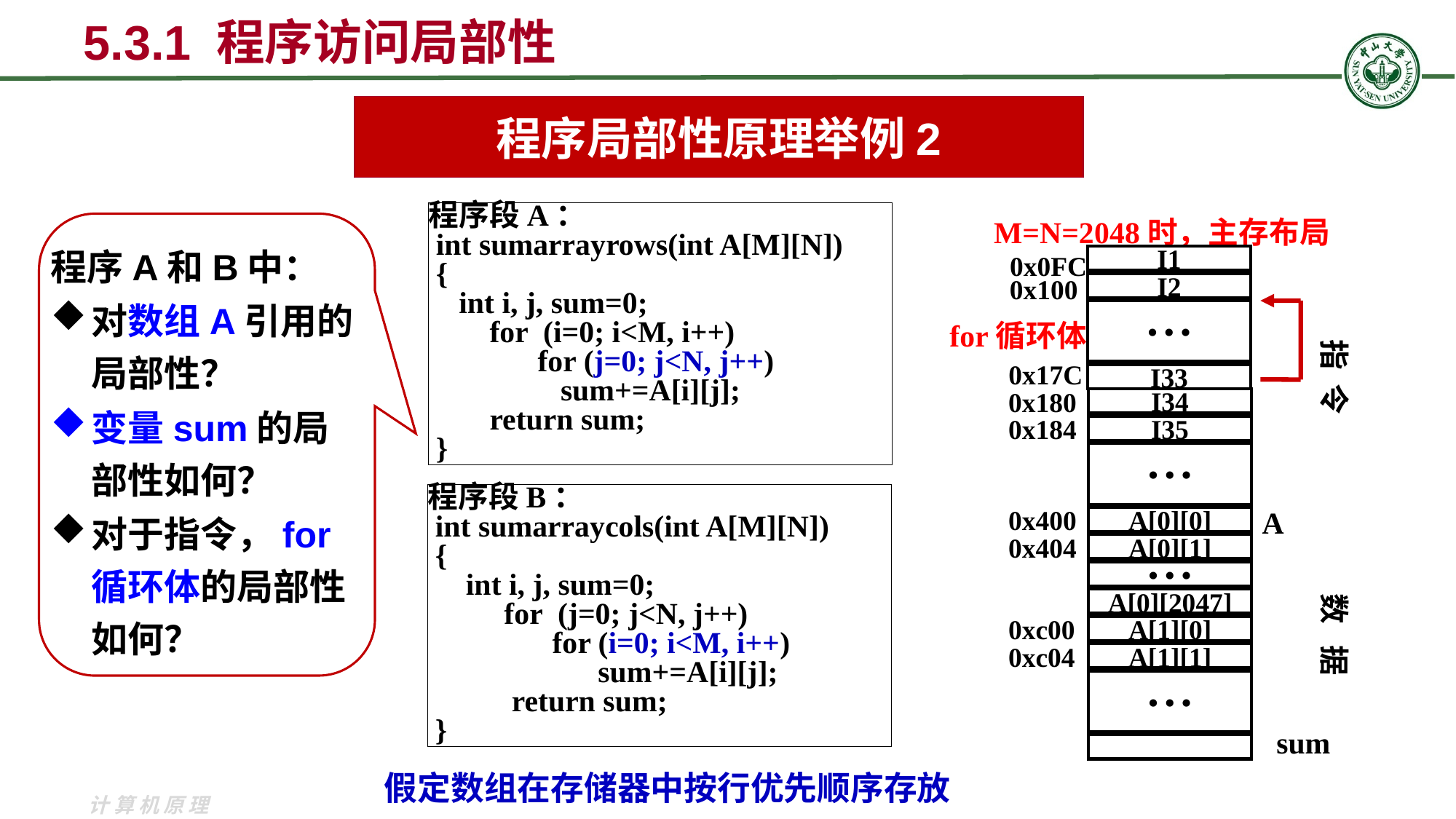

5.3.1 程序访问局部性
程序局部性原理举例2
M=N=2048时，主存布局
程序段A：
 int sumarrayrows(int A[M][N])
 {
    int i, j, sum=0;
        for  (i=0; i<M, i++)
	for (j=0; j<N, j++)
	   sum+=A[i][j];
        return sum;
 }

程序A和B中：
对数组A引用的局部性？
变量sum的局部性如何？
对于指令，for循环体的局部性如何？
0x0FC
I1
0x100
I2
指  令                          数   据
• • •

for循环体
0x17C
I33
0x180
I34
0x184
I35
• • •
0x400
A
A[0][0]
0x404
A[0][1]
• • •
A[0][2047]
0xc00
A[1][0]
0xc04
A[1][1]
• • •
sum

程序段B：
 int sumarraycols(int A[M][N])
 {
     int i, j, sum=0;
          for  (j=0; j<N, j++)
	  for (i=0; i<M, i++)
	        sum+=A[i][j];
           return sum;
 }
假定数组在存储器中按行优先顺序存放